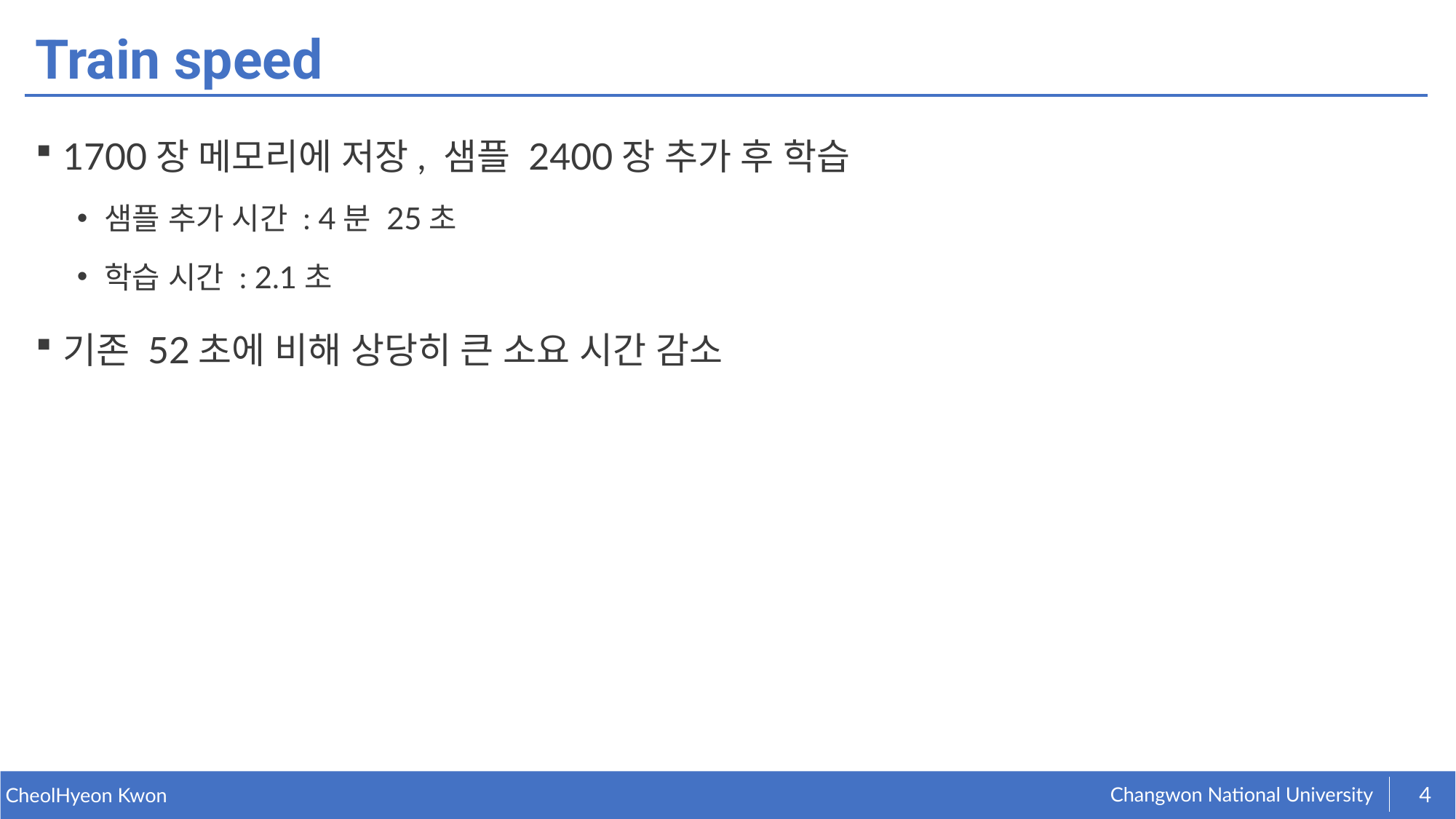

# Train speed
1700장 메모리에 저장, 샘플 2400장 추가 후 학습
샘플 추가 시간 : 4분 25초
학습 시간 : 2.1초
기존 52초에 비해 상당히 큰 소요 시간 감소
4